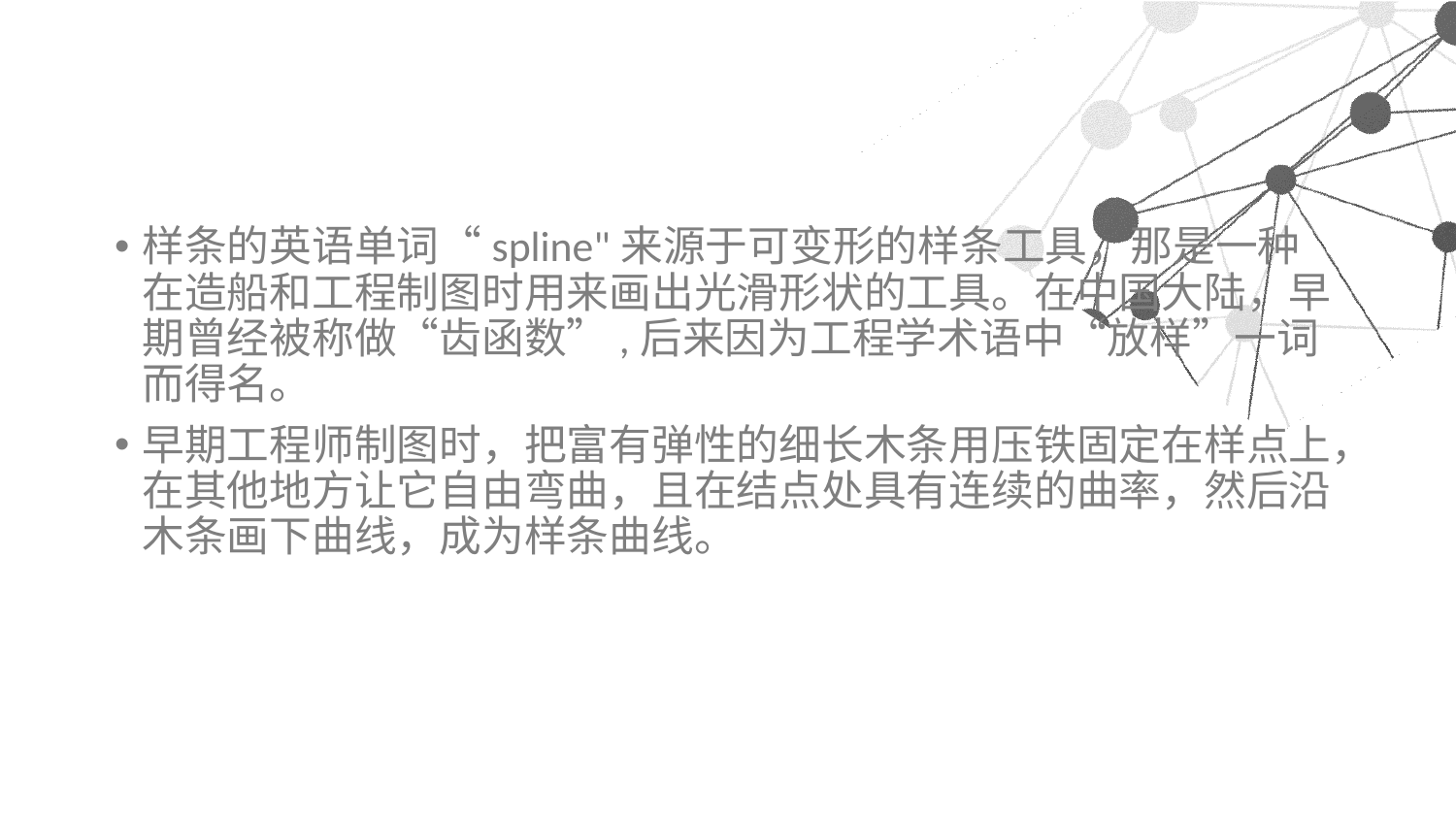

#
样条的英语单词“spline"来源于可变形的样条工具，那是一种在造船和工程制图时用来画出光滑形状的工具。在中国大陆，早期曾经被称做“齿函数”,后来因为工程学术语中“放样”一词而得名。
早期工程师制图时，把富有弹性的细长木条用压铁固定在样点上，在其他地方让它自由弯曲，且在结点处具有连续的曲率，然后沿木条画下曲线，成为样条曲线。